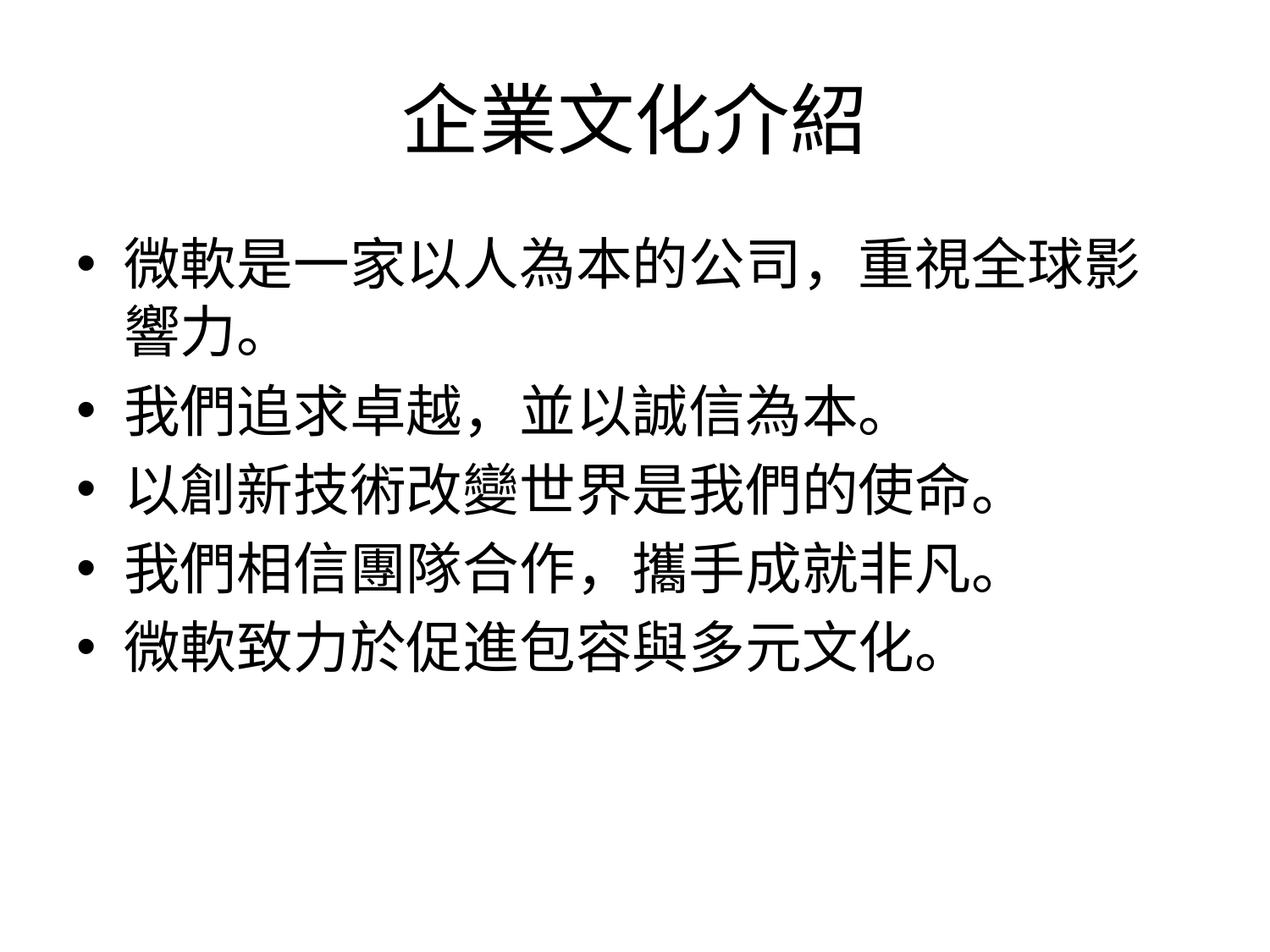

# 企業文化介紹
微軟是一家以人為本的公司，重視全球影響力。
我們追求卓越，並以誠信為本。
以創新技術改變世界是我們的使命。
我們相信團隊合作，攜手成就非凡。
微軟致力於促進包容與多元文化。